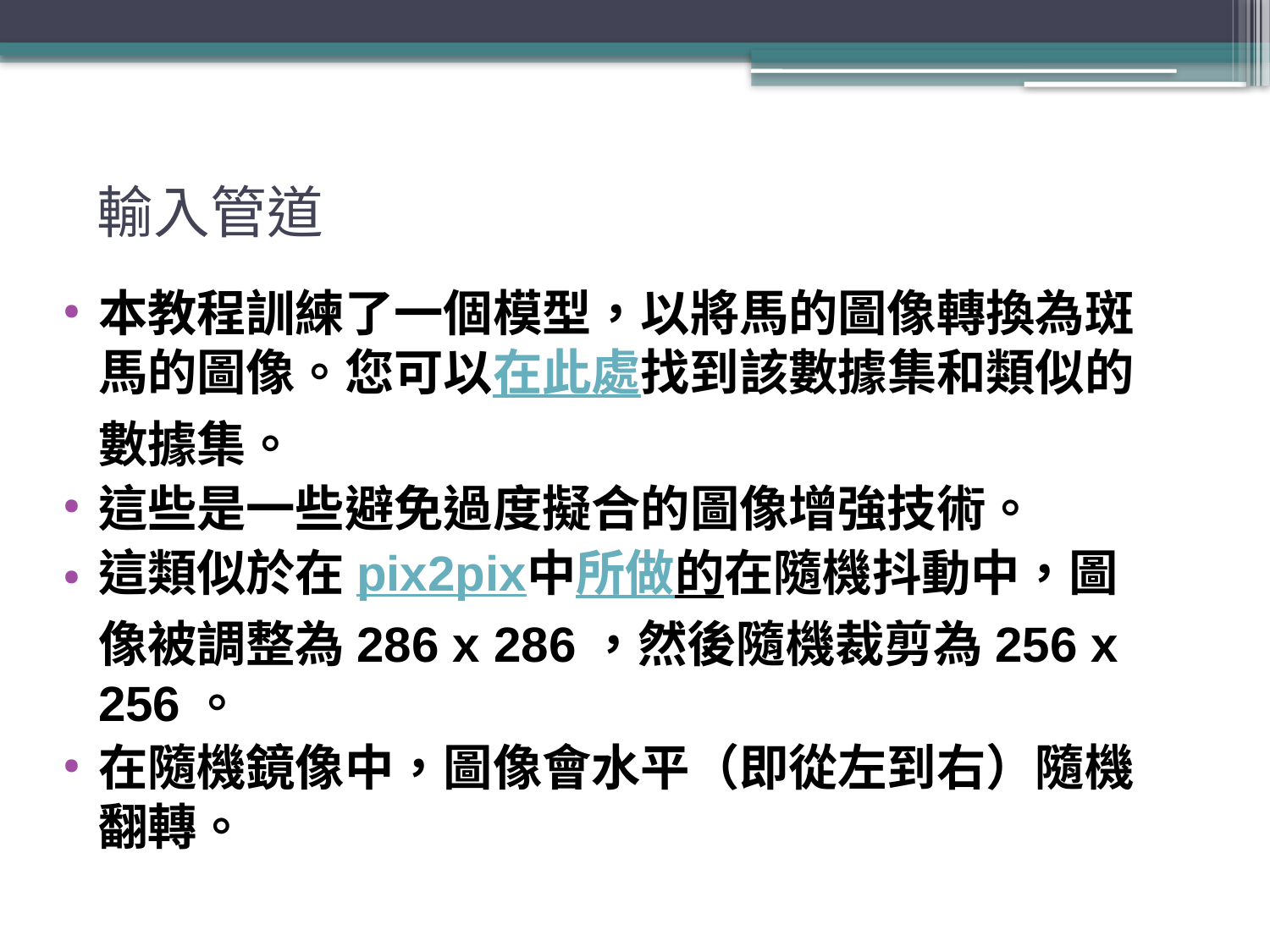

# 輸入管道
本教程訓練了一個模型，以將馬的圖像轉換為斑馬的圖像。您可以在此處找到該數據集和類似的數據集。
這些是一些避免過度擬合的圖像增強技術。
這類似於在pix2pix中所做的在隨機抖動中，圖像被調整為286 x 286，然後隨機裁剪為256 x 256。
在隨機鏡像中，圖像會水平（即從左到右）隨機翻轉。